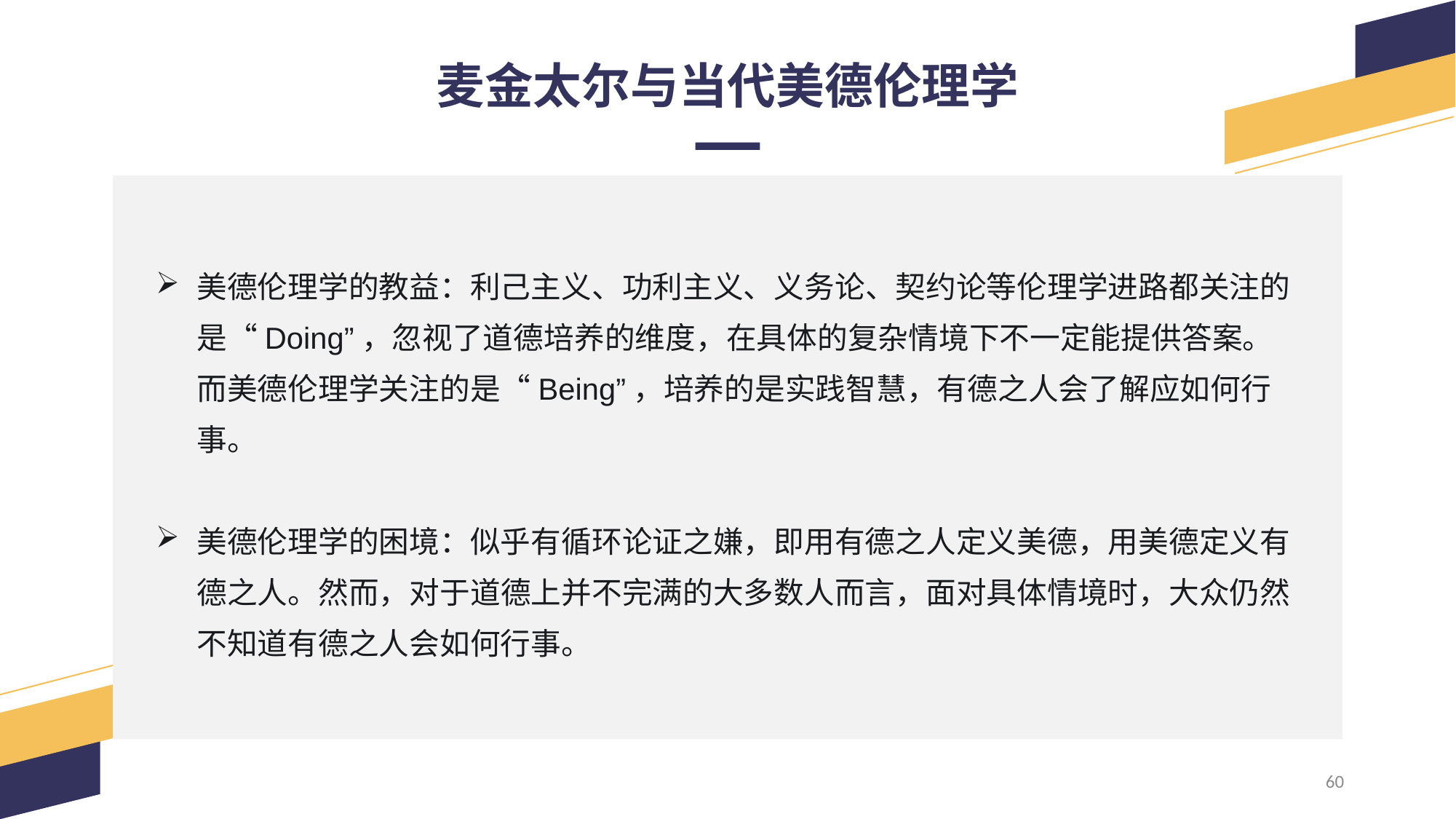

麦金太尔与当代美德伦理学

美德伦理学的教益：利己主义、功利主义、义务论、契约论等伦理学进路都关注的是“Doing”，忽视了道德培养的维度，在具体的复杂情境下不一定能提供答案。而美德伦理学关注的是“Being”，培养的是实践智慧，有德之人会了解应如何行事。

美德伦理学的困境：似乎有循环论证之嫌，即用有德之人定义美德，用美德定义有德之人。然而，对于道德上并不完满的大多数人而言，面对具体情境时，大众仍然不知道有德之人会如何行事。

60